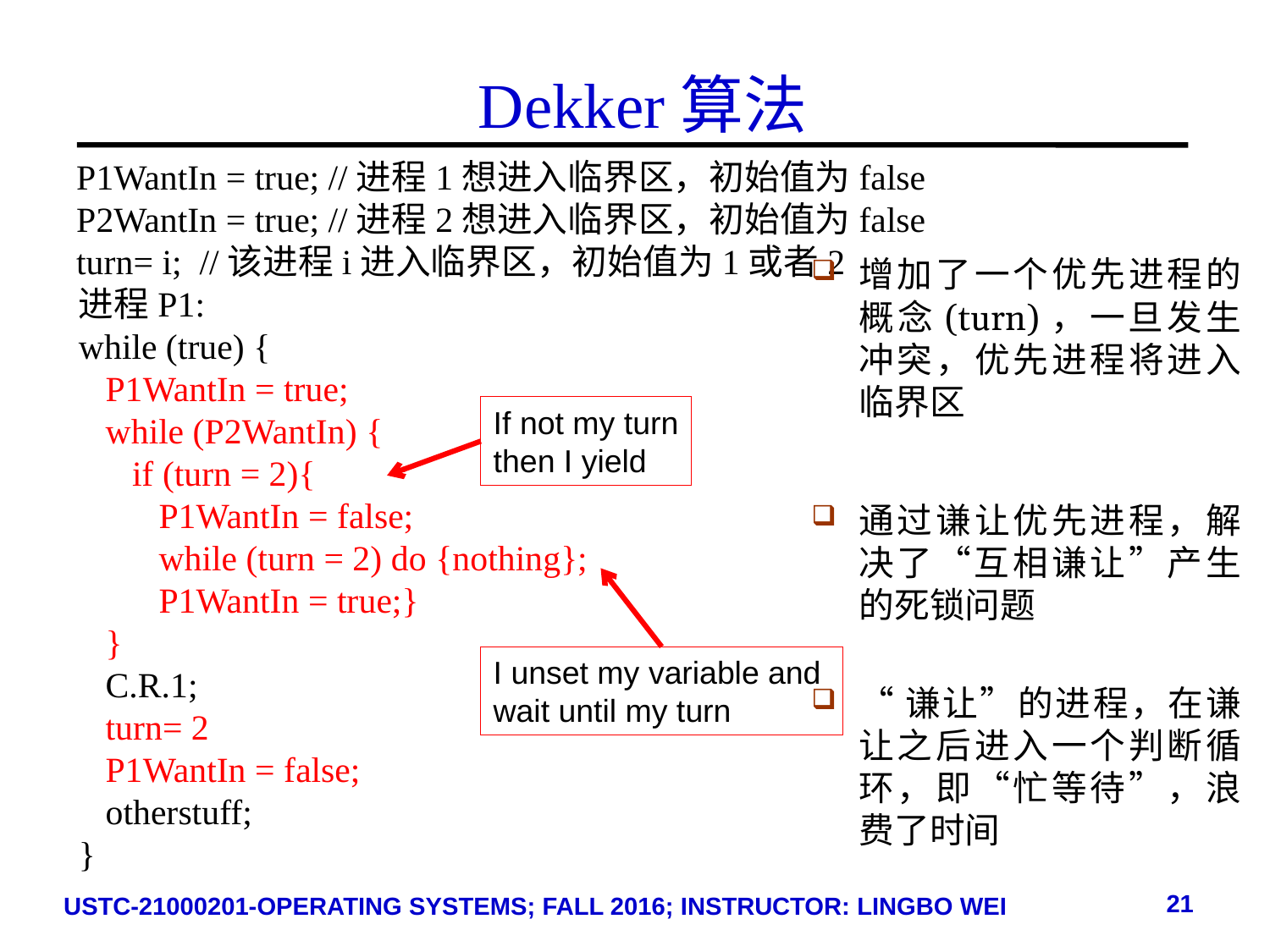

# Dekker算法
P1WantIn = true; //进程1想进入临界区，初始值为false
P2WantIn = true; //进程2想进入临界区，初始值为false
turn= i;  //该进程i进入临界区，初始值为1或者2
进程P1:
while (true) {
   P1WantIn = true;
   while (P2WantIn) {
      if (turn = 2){
         P1WantIn = false;
         while (turn = 2) do {nothing};
         P1WantIn = true;}
   }
   C.R.1;
   turn= 2
   P1WantIn = false;
   otherstuff;
}
增加了一个优先进程的概念(turn)，一旦发生冲突，优先进程将进入临界区

通过谦让优先进程，解决了“互相谦让”产生的死锁问题

“谦让”的进程，在谦让之后进入一个判断循环，即“忙等待”，浪费了时间
If not my turn
then I yield
I unset my variable and
wait until my turn
21
USTC-21000201-OPERATING SYSTEMS; FALL 2016; INSTRUCTOR: LINGBO WEI